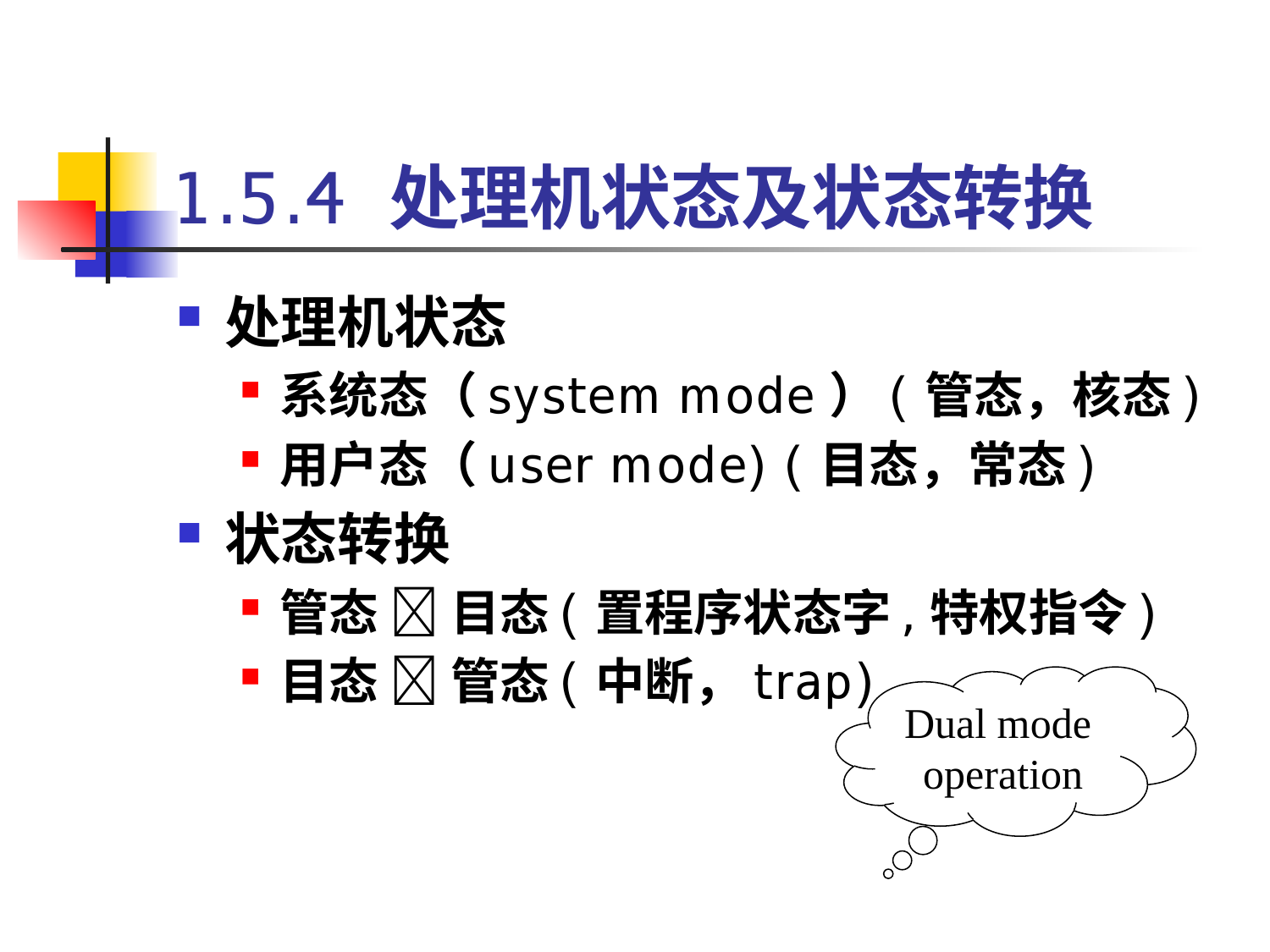

# 1.5.4 处理机状态及状态转换
处理机状态
系统态（system mode）(管态，核态)
用户态（user mode) (目态，常态)
状态转换
管态 ⇒ 目态(置程序状态字,特权指令)
目态 ⇒ 管态(中断，trap)

Dual mode
operation